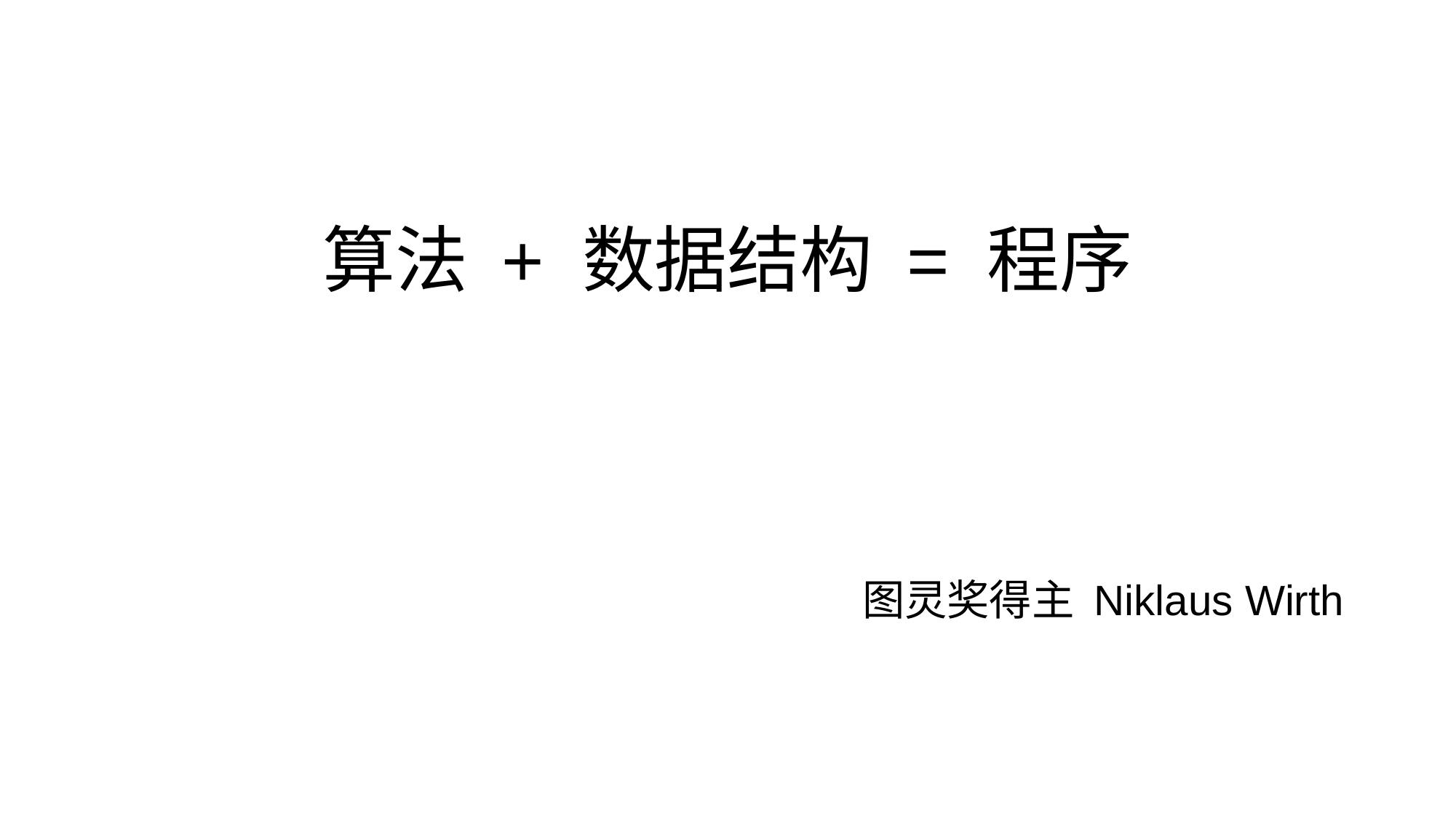

算法 + 数据结构 = 程序

图灵奖得主 Niklaus Wirth